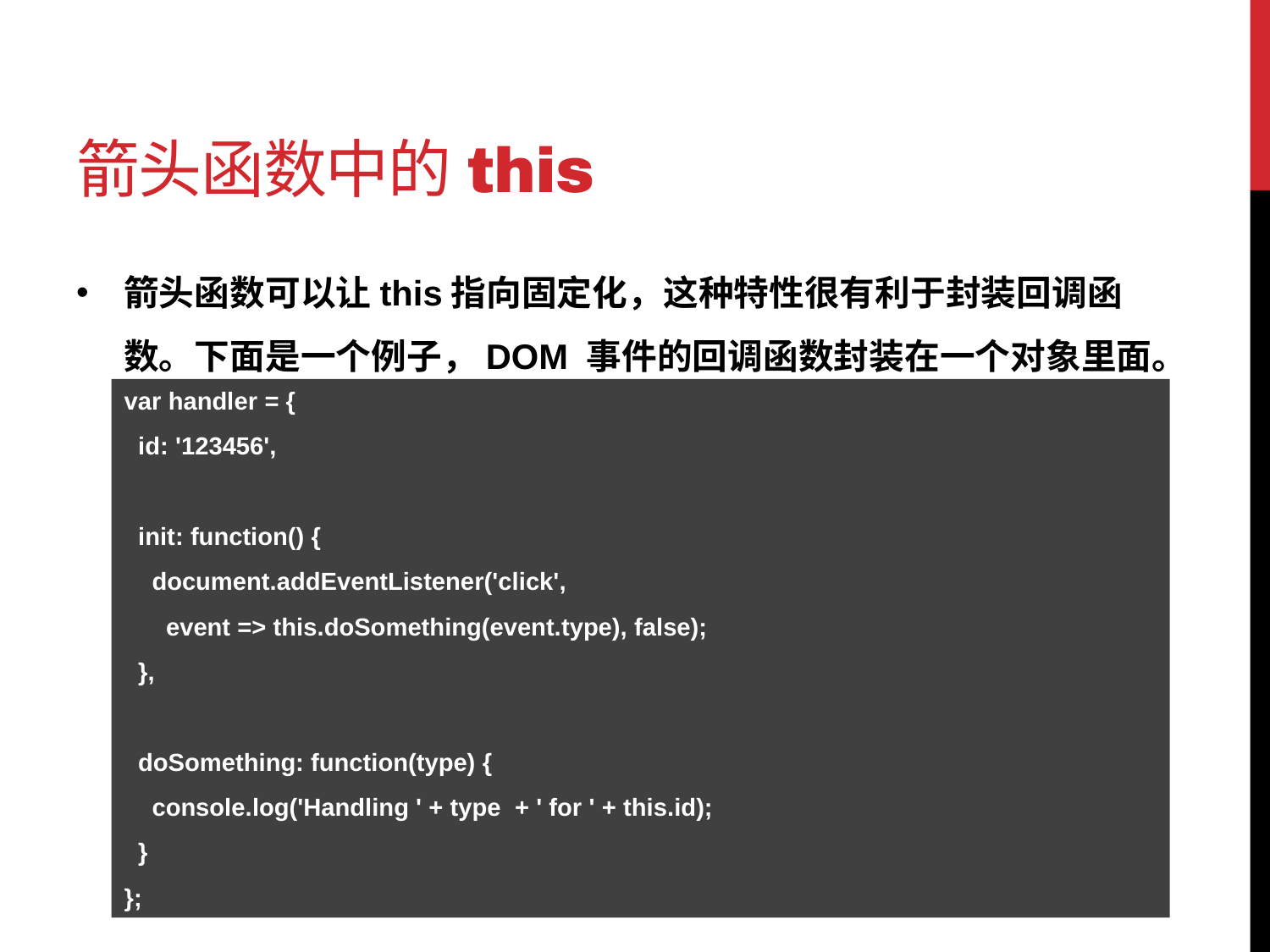

# 箭头函数中的this

箭头函数可以让this指向固定化，这种特性很有利于封装回调函数。下面是一个例子，DOM 事件的回调函数封装在一个对象里面。

var handler = {
  id: '123456',

  init: function() {
    document.addEventListener('click',
      event => this.doSomething(event.type), false);
  },

  doSomething: function(type) {
    console.log('Handling ' + type  + ' for ' + this.id);
  }
};